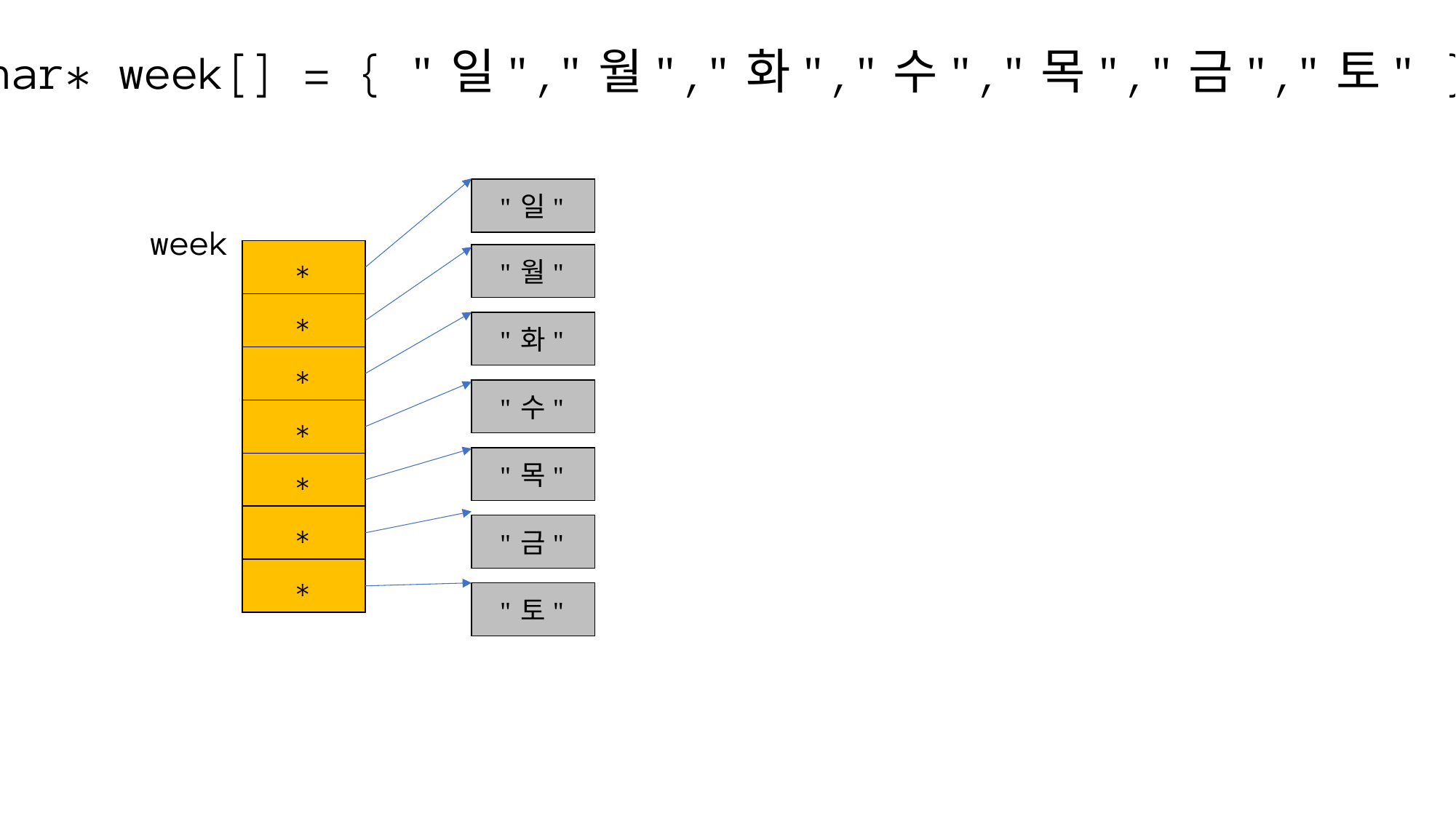

char* week[] = { "일","월","화","수","목","금","토" };
"일"
week
*
"월"
*
"화"
*
"수"
*
"목"
*
*
"금"
*
"토"